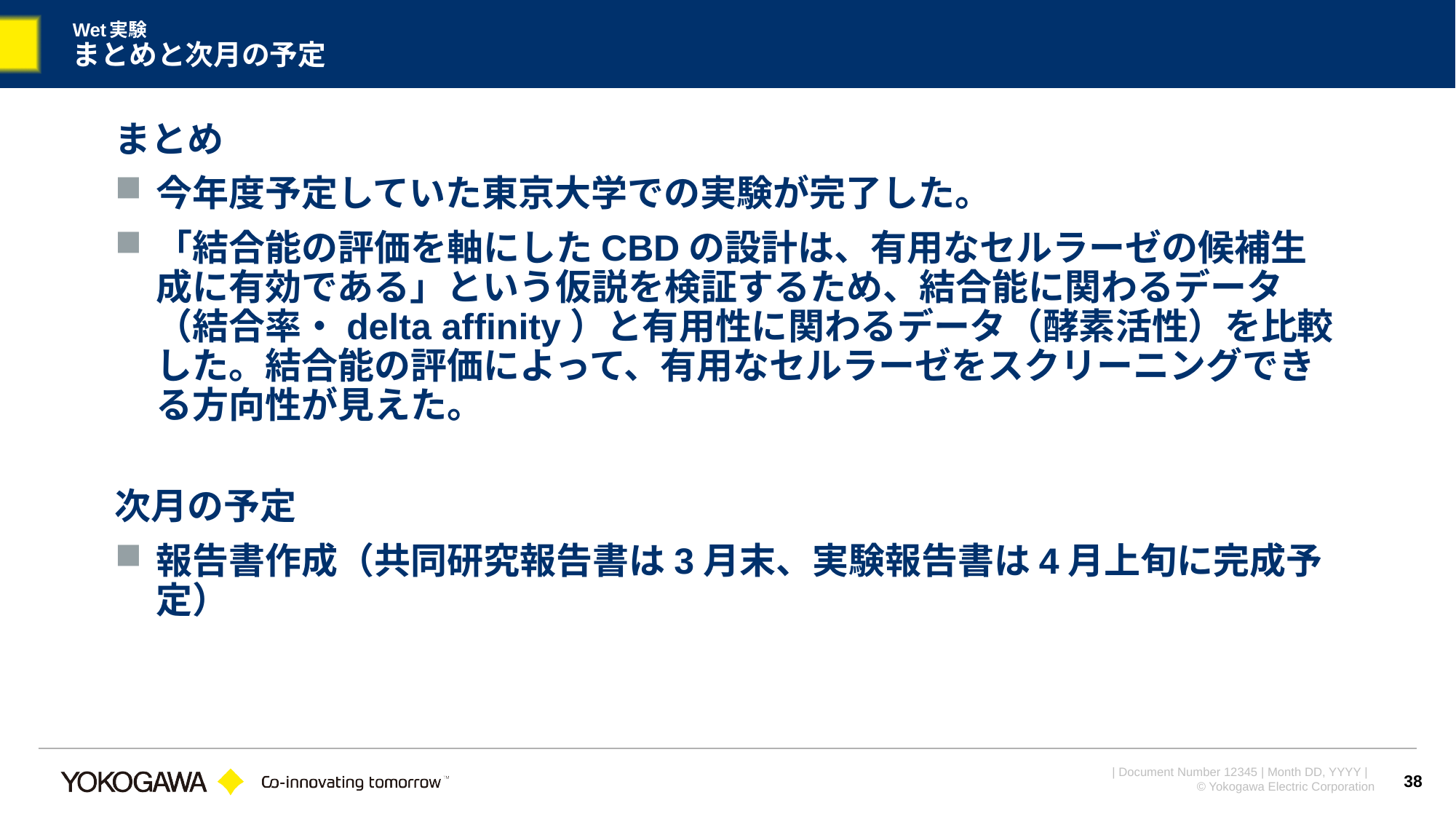

# Wet実験 まとめと次月の予定
まとめ
今年度予定していた東京大学での実験が完了した。
「結合能の評価を軸にしたCBDの設計は、有用なセルラーゼの候補生成に有効である」という仮説を検証するため、結合能に関わるデータ（結合率・delta affinity）と有用性に関わるデータ（酵素活性）を比較した。結合能の評価によって、有用なセルラーゼをスクリーニングできる方向性が見えた。

次月の予定
報告書作成（共同研究報告書は3月末、実験報告書は4月上旬に完成予定）

38